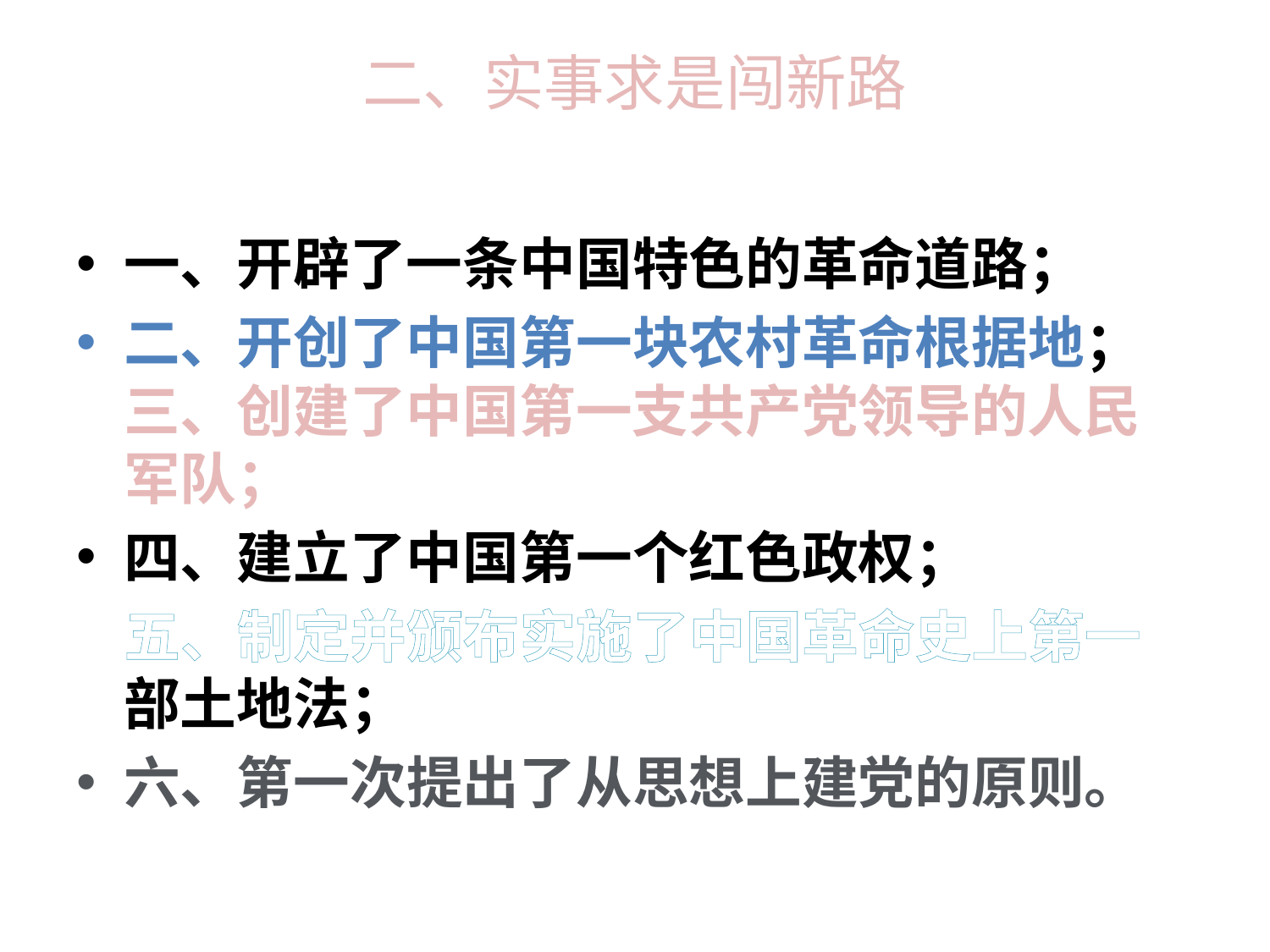

# 二、实事求是闯新路
一、开辟了一条中国特色的革命道路；
二、开创了中国第一块农村革命根据地；三、创建了中国第一支共产党领导的人民军队；
四、建立了中国第一个红色政权；
五、制定并颁布实施了中国革命史上第一部土地法；
六、第一次提出了从思想上建党的原则。